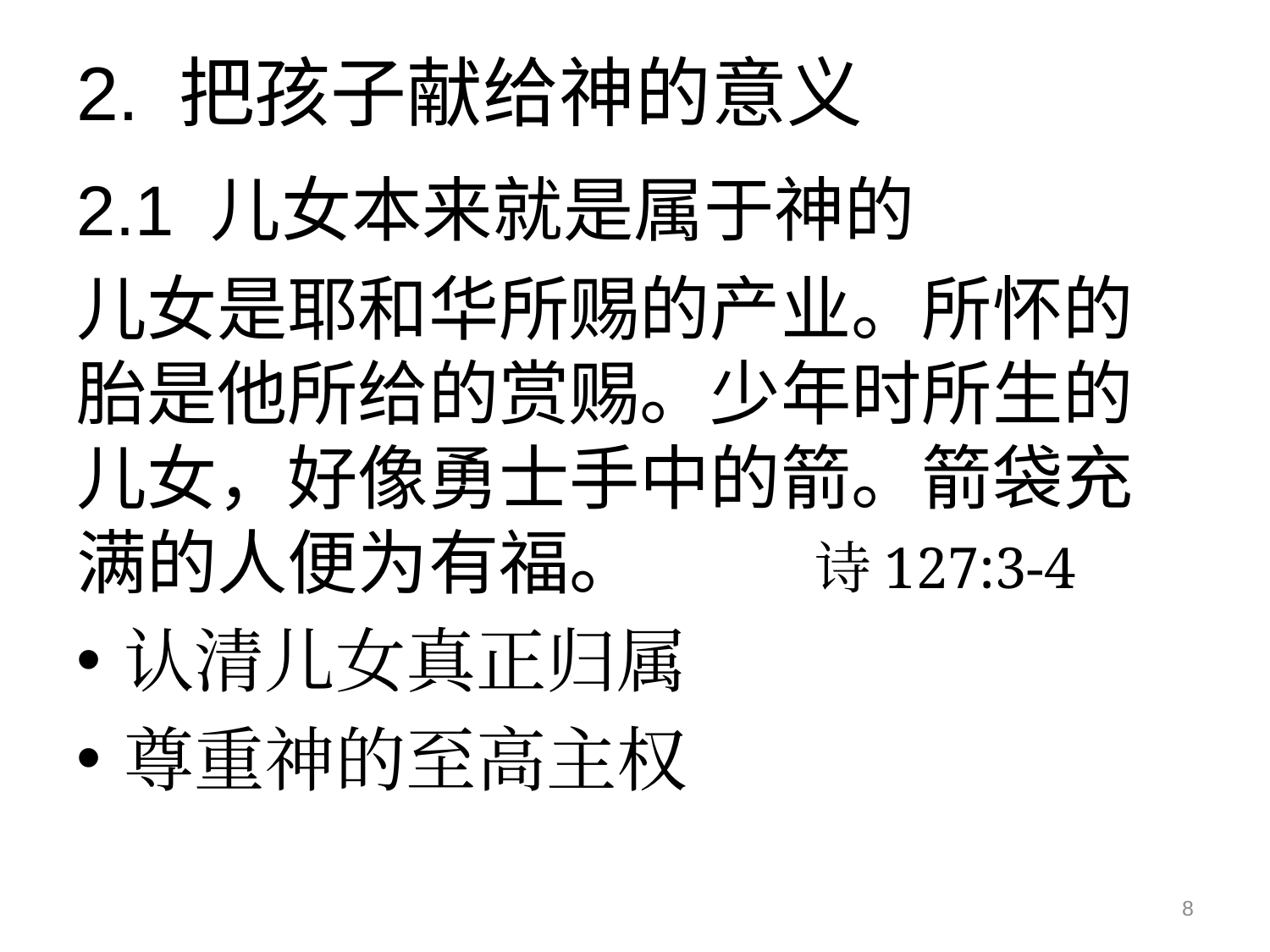

# 2. 把孩子献给神的意义
2.1 儿女本来就是属于神的
儿女是耶和华所赐的产业。所怀的胎是他所给的赏赐。少年时所生的儿女，好像勇士手中的箭。箭袋充满的人便为有福。           诗127:3-4
认清儿女真正归属
尊重神的至高主权
8